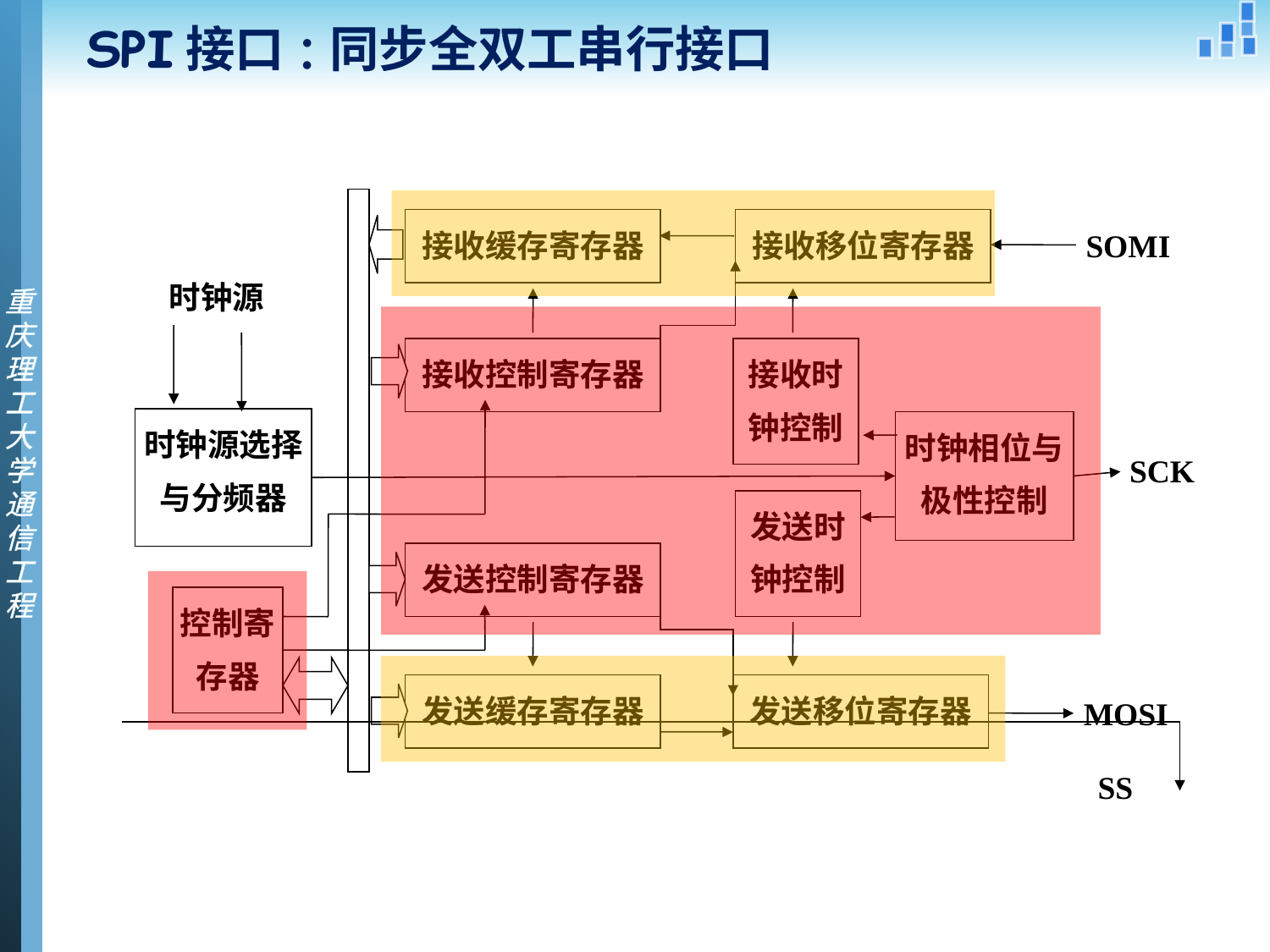

# SPI接口:同步全双工串行接口

接收缓存寄存器
接收移位寄存器
SOMI

时钟源
接收控制寄存器
接收时钟控制

时钟源选择与分频器
时钟相位与极性控制
SCK
发送时钟控制
发送控制寄存器

控制寄存器

发送缓存寄存器
发送移位寄存器
MOSI

SS

59